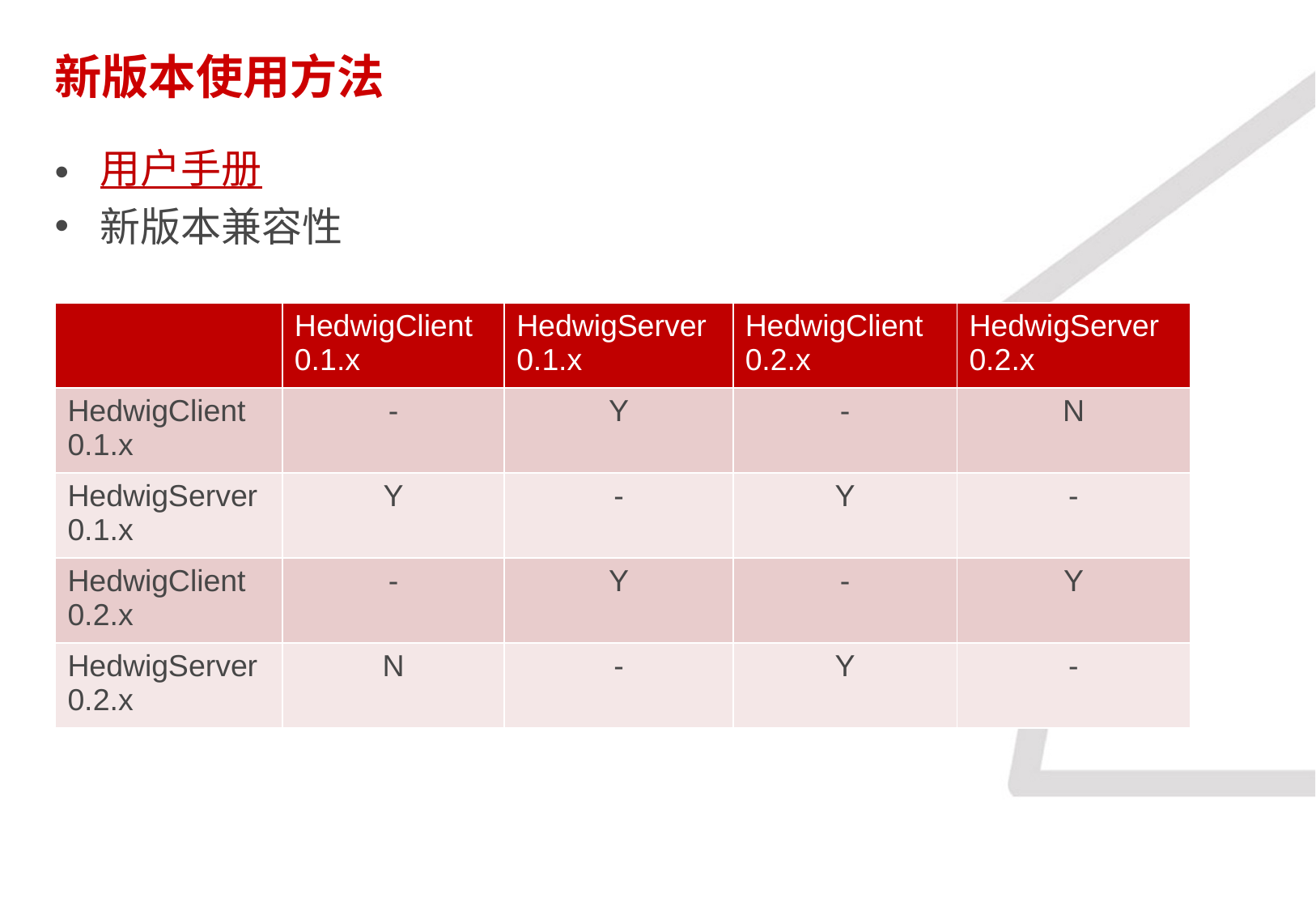

新版本使用方法
用户手册
新版本兼容性
|  | HedwigClient 0.1.x | HedwigServer 0.1.x | HedwigClient 0.2.x | HedwigServer 0.2.x |
| --- | --- | --- | --- | --- |
| HedwigClient 0.1.x | - | Y | - | N |
| HedwigServer 0.1.x | Y | - | Y | - |
| HedwigClient 0.2.x | - | Y | - | Y |
| HedwigServer 0.2.x | N | - | Y | - |